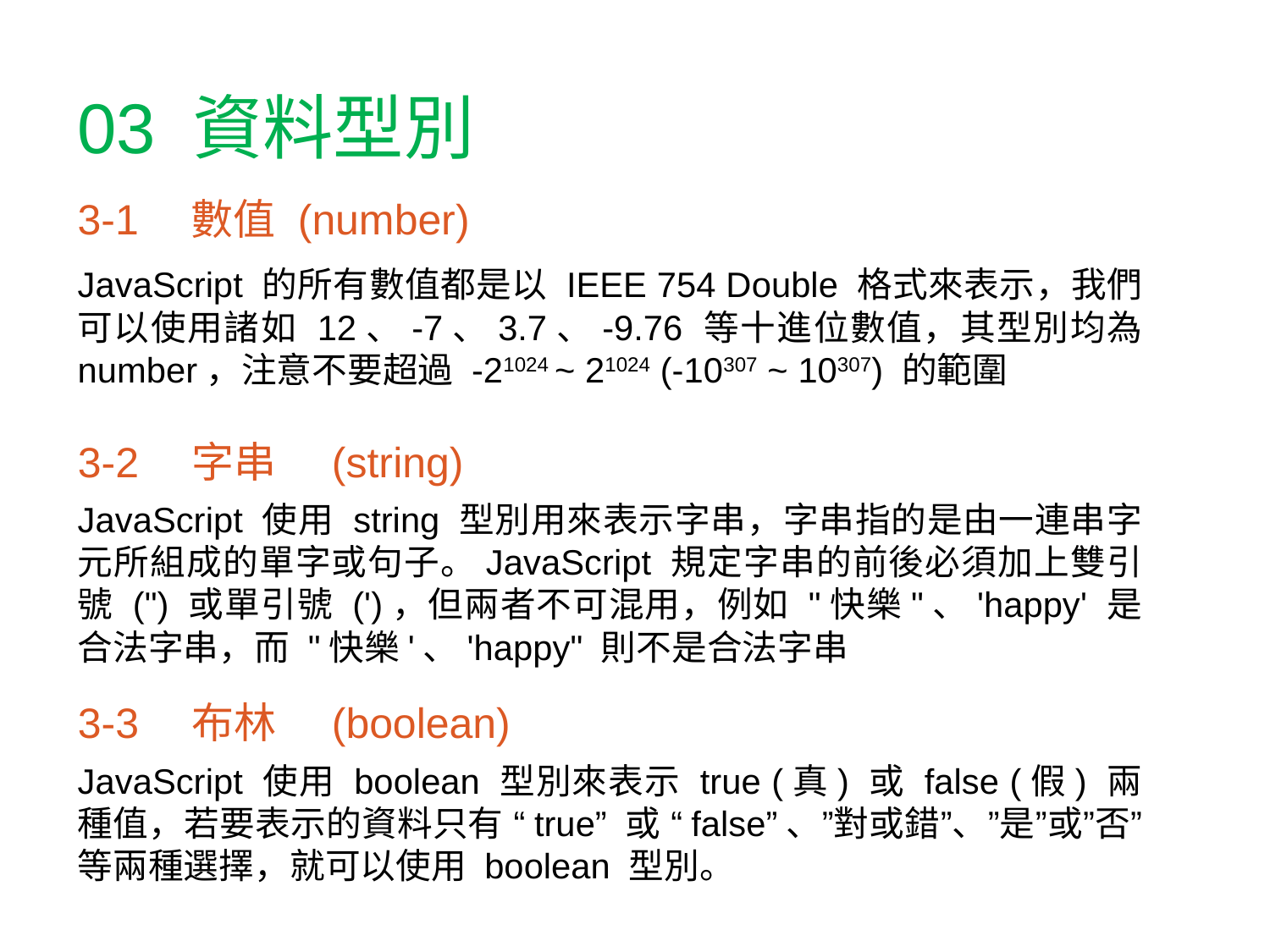

# 03 資料型別
3-1　數值 (number)
JavaScript 的所有數值都是以 IEEE 754 Double 格式來表示，我們可以使用諸如 12、-7、3.7、-9.76 等十進位數值，其型別均為 number，注意不要超過 -21024 ~ 21024 (-10307 ~ 10307) 的範圍
3-2　字串	(string)
JavaScript 使用 string 型別用來表示字串，字串指的是由一連串字元所組成的單字或句子。JavaScript 規定字串的前後必須加上雙引號 (") 或單引號 (')，但兩者不可混用，例如 "快樂"、'happy' 是合法字串，而 "快樂'、'happy" 則不是合法字串
3-3　布林	(boolean)
JavaScript 使用 boolean 型別來表示 true (真) 或 false (假) 兩種值，若要表示的資料只有 “true” 或 “false”、”對或錯”、”是”或”否” 等兩種選擇，就可以使用 boolean 型別。